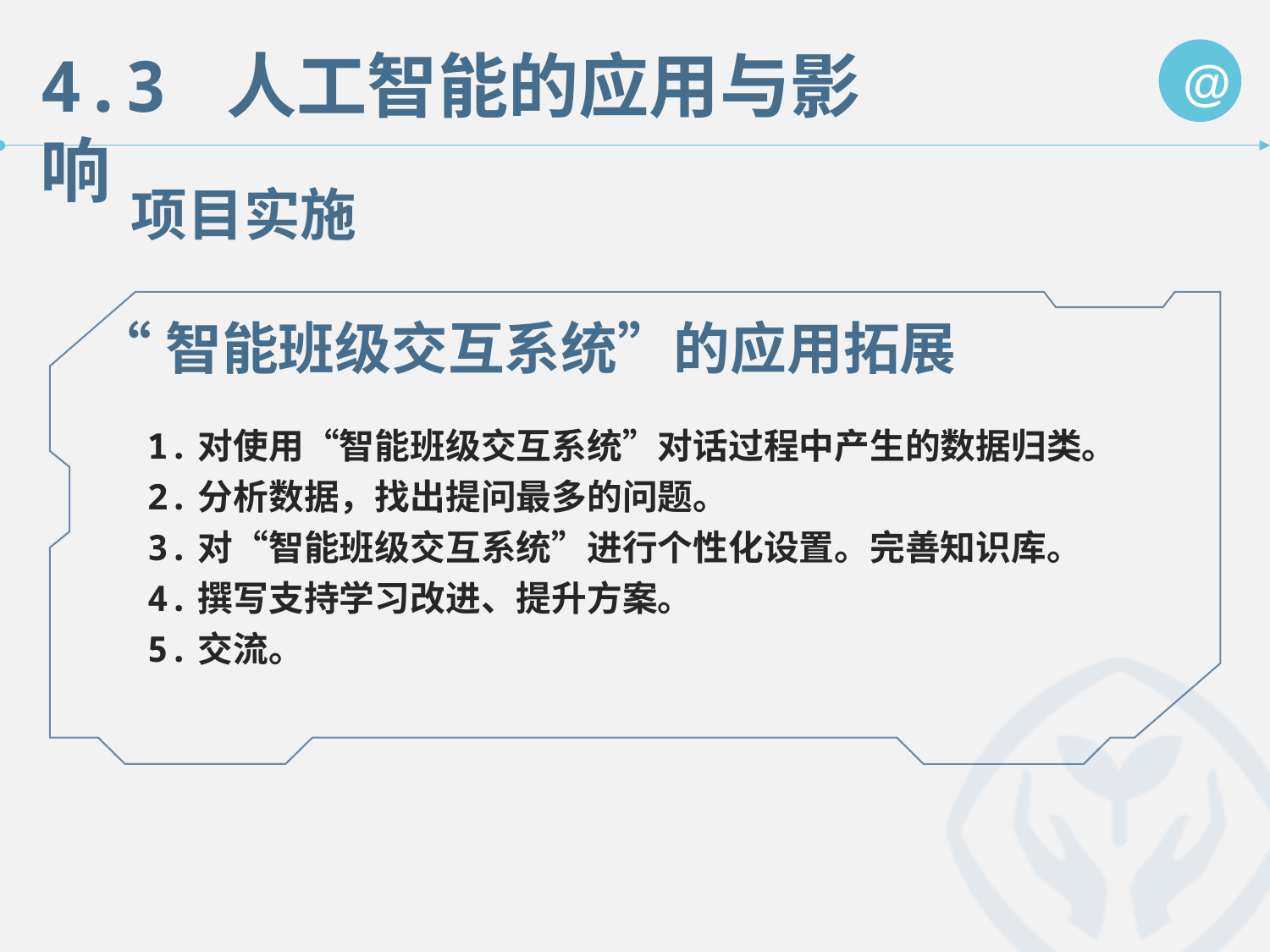

4.3 人工智能的应用与影响
@
项目实施

“智能班级交互系统”的应用拓展
1.对使用“智能班级交互系统”对话过程中产生的数据归类。
2.分析数据，找出提问最多的问题。
3.对“智能班级交互系统”进行个性化设置。完善知识库。
4.撰写支持学习改进、提升方案。
5.交流。